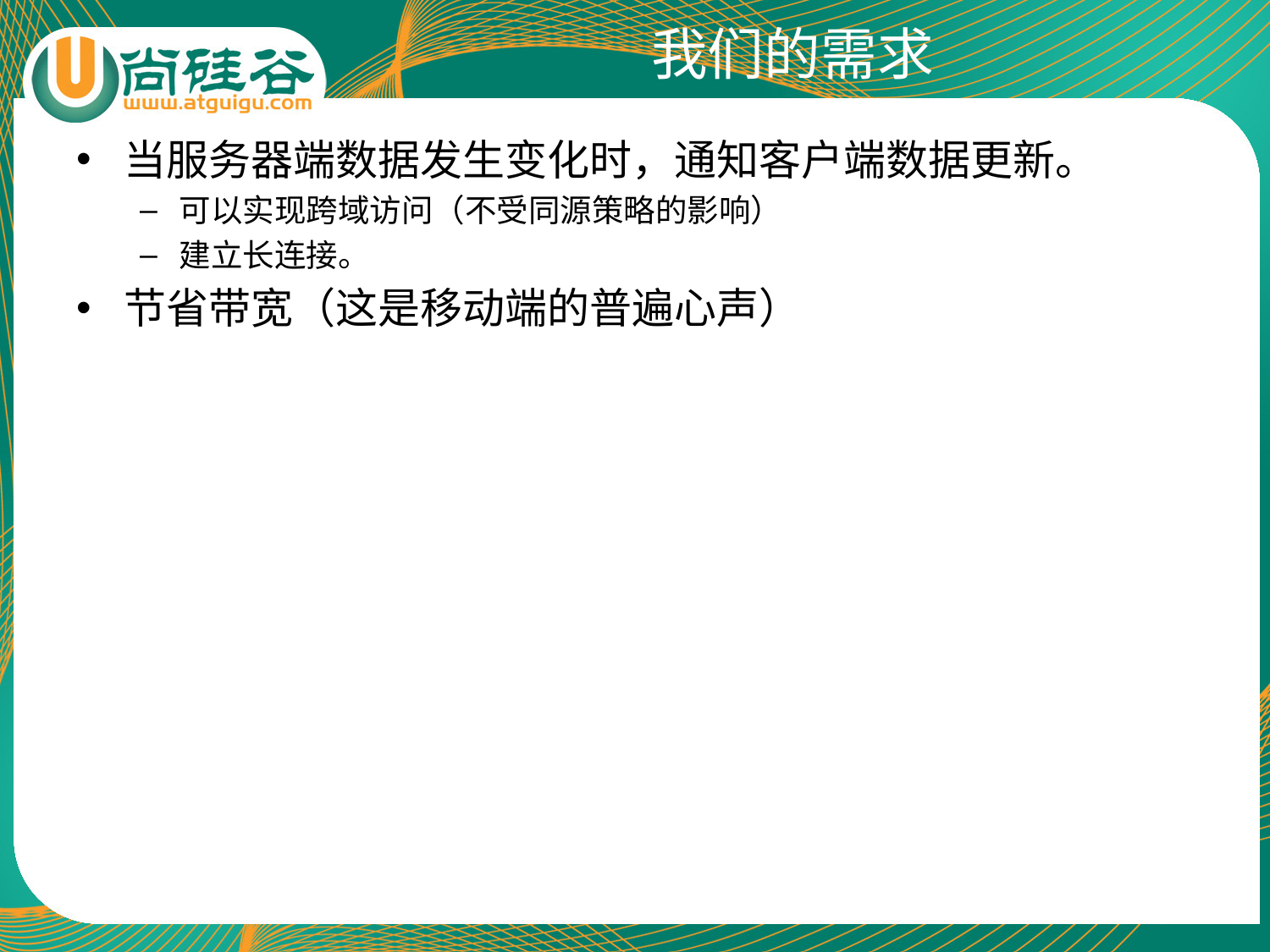

# 我们的需求
当服务器端数据发生变化时，通知客户端数据更新。
可以实现跨域访问（不受同源策略的影响）
建立长连接。
节省带宽（这是移动端的普遍心声）